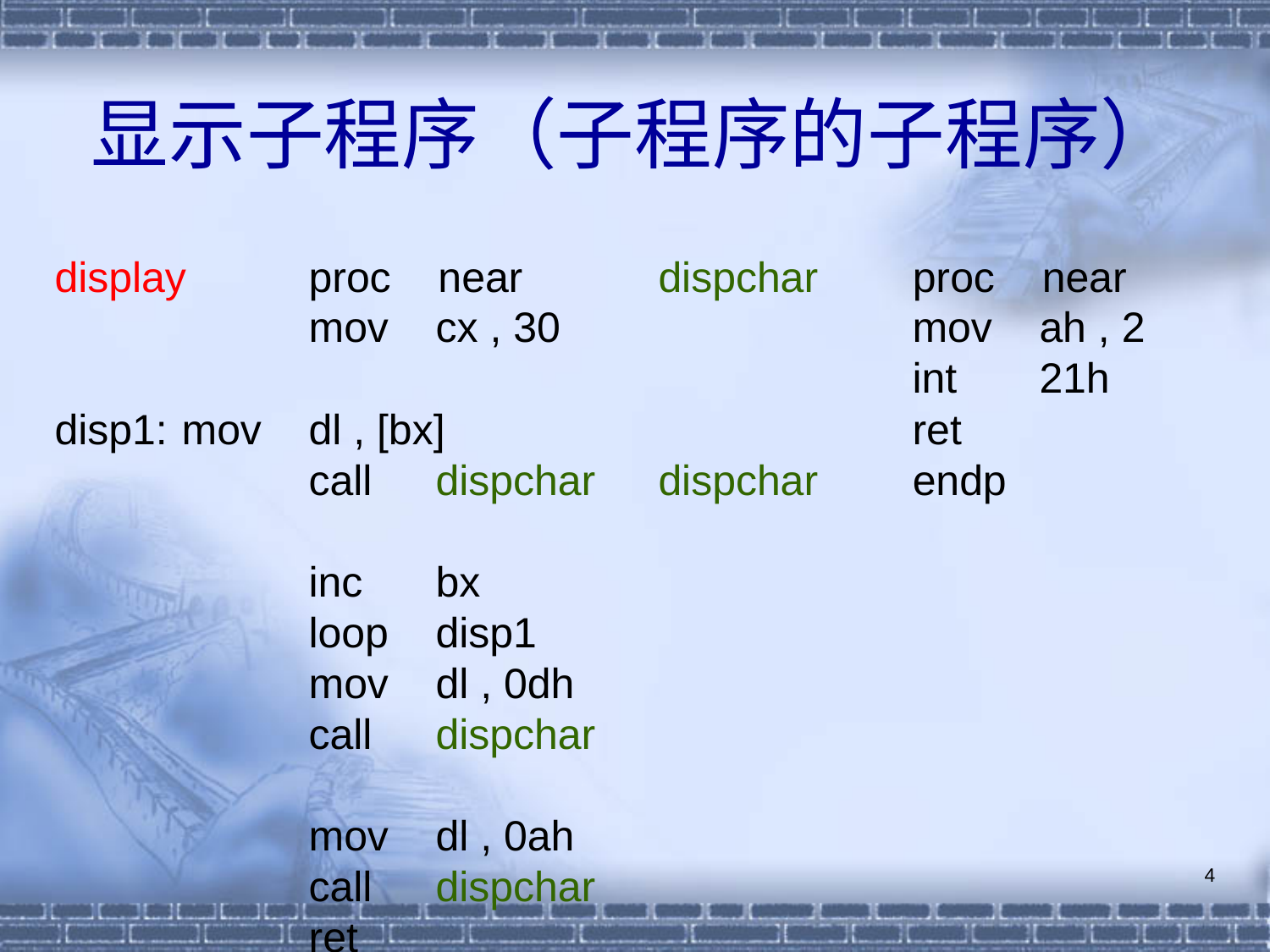

# 显示子程序（子程序的子程序）
display	proc    near
        		mov	cx , 30
disp1: 	mov	dl , [bx]
        		call	dispchar
        		inc     	bx
        		loop	disp1
        		mov	dl , 0dh
        		call    	dispchar
        		mov	dl , 0ah
        		call    	dispchar
        		ret
display 	endp
dispchar        proc    near
        		mov	ah , 2
        		int	21h
        		ret
dispchar        endp

4